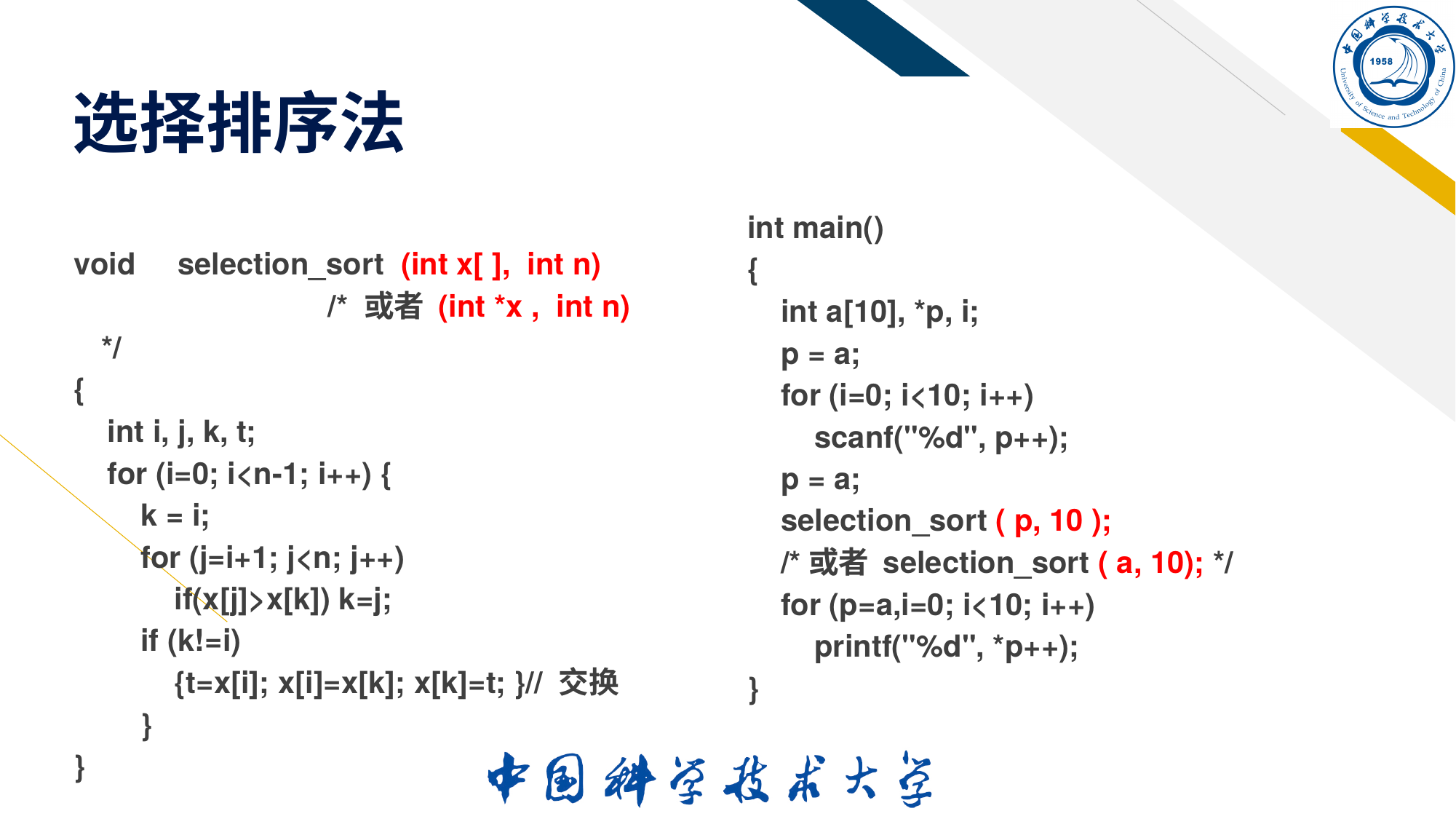

# 选择排序法

void     selection_sort  (int x[ ],  int n)
			 /* 或者 (int *x ,  int n)   */
{
    int i, j, k, t;
    for (i=0; i<n-1; i++) {
        k = i;
        for (j=i+1; j<n; j++)
            if(x[j]>x[k]) k=j;
        if (k!=i)
            {t=x[i]; x[i]=x[k]; x[k]=t; }// 交换
        }
}

int main()
{
    int a[10], *p, i;
    p = a;
    for (i=0; i<10; i++)
        scanf("%d", p++);
    p = a;
    selection_sort ( p, 10 );
    /*或者 selection_sort ( a, 10); */
    for (p=a,i=0; i<10; i++)
        printf("%d", *p++);
}